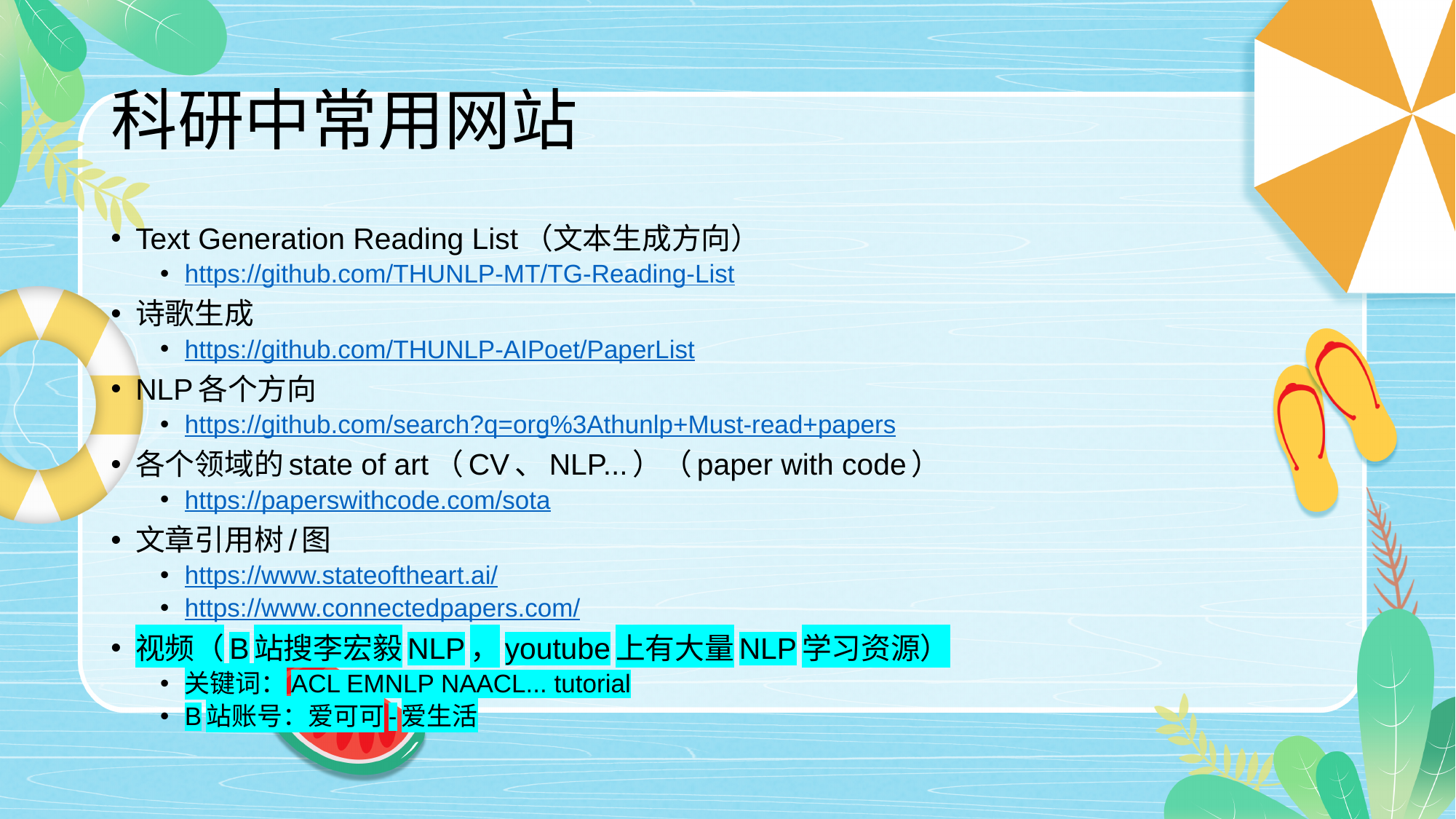

# 科研中常用网站
Text Generation Reading List（文本生成方向）
https://github.com/THUNLP-MT/TG-Reading-List
诗歌生成
https://github.com/THUNLP-AIPoet/PaperList
NLP各个方向
https://github.com/search?q=org%3Athunlp+Must-read+papers
各个领域的state of art（CV、NLP...）（paper with code）
https://paperswithcode.com/sota
文章引用树/图
https://www.stateoftheart.ai/
https://www.connectedpapers.com/
视频（B站搜李宏毅NLP，youtube上有大量NLP学习资源）
关键词：ACL EMNLP NAACL... tutorial
B站账号：爱可可-爱生活